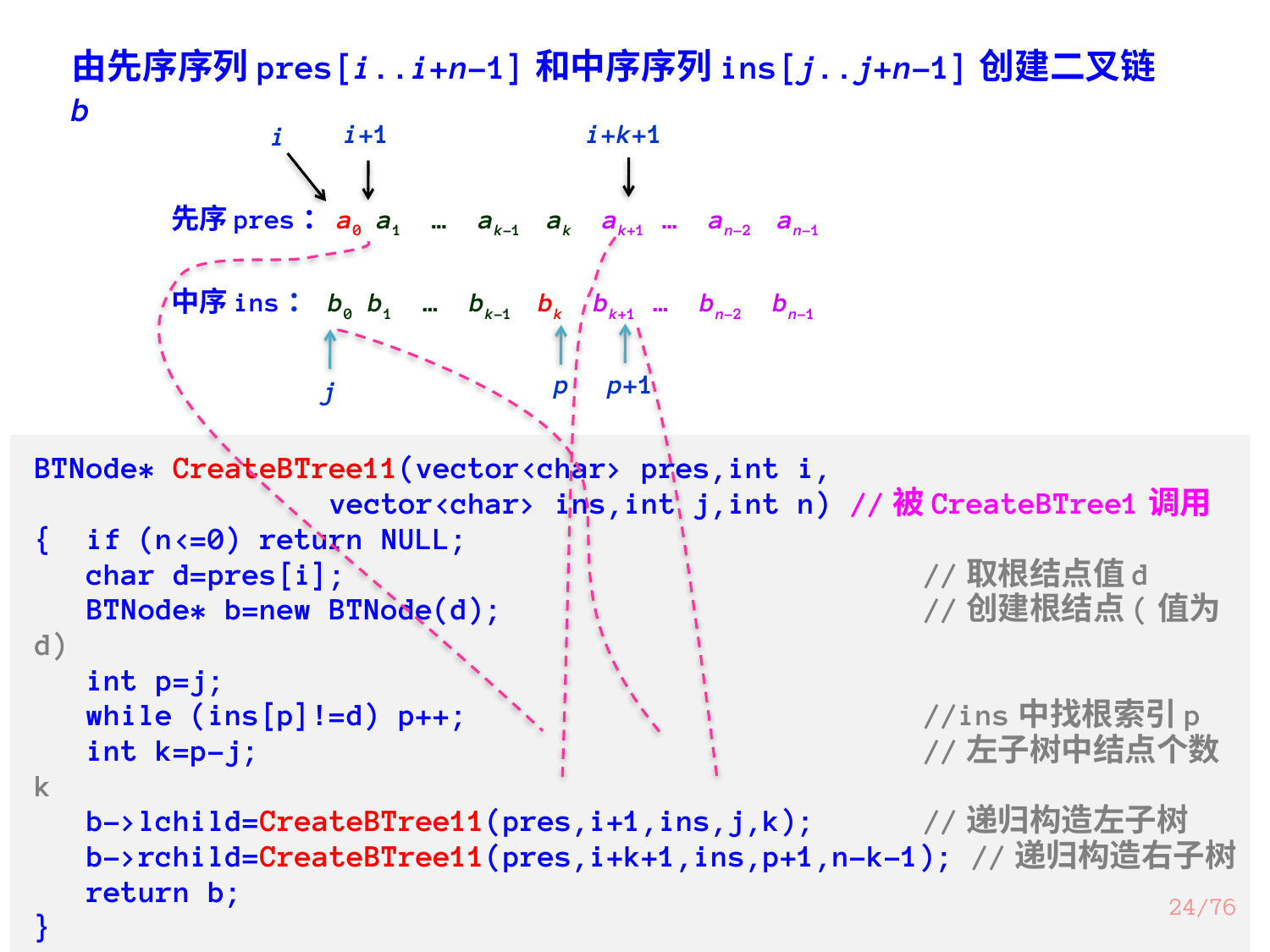

由先序序列pres[i..i+n-1]和中序序列ins[j..j+n-1]创建二叉链b
i+1
i+k+1
i
先序pres：a0 a1  …  ak-1   ak  ak+1  …  an-2   an-1
中序ins： b0 b1  …  bk-1   bk  bk+1  …  bn-2  bn-1
p+1
p
j

BTNode* CreateBTree11(vector<char> pres,int i,
                 vector<char> ins,int j,int n) //被CreateBTree1调用
{  if (n<=0) return NULL;
   char d=pres[i];					//取根结点值d
   BTNode* b=new BTNode(d);				//创建根结点(值为d)
   int p=j;
   while (ins[p]!=d) p++;				//ins中找根索引p
   int k=p-j;						//左子树中结点个数k
   b->lchild=CreateBTree11(pres,i+1,ins,j,k);	//递归构造左子树
   b->rchild=CreateBTree11(pres,i+k+1,ins,p+1,n-k-1); //递归构造右子树
   return b;
}
24/76